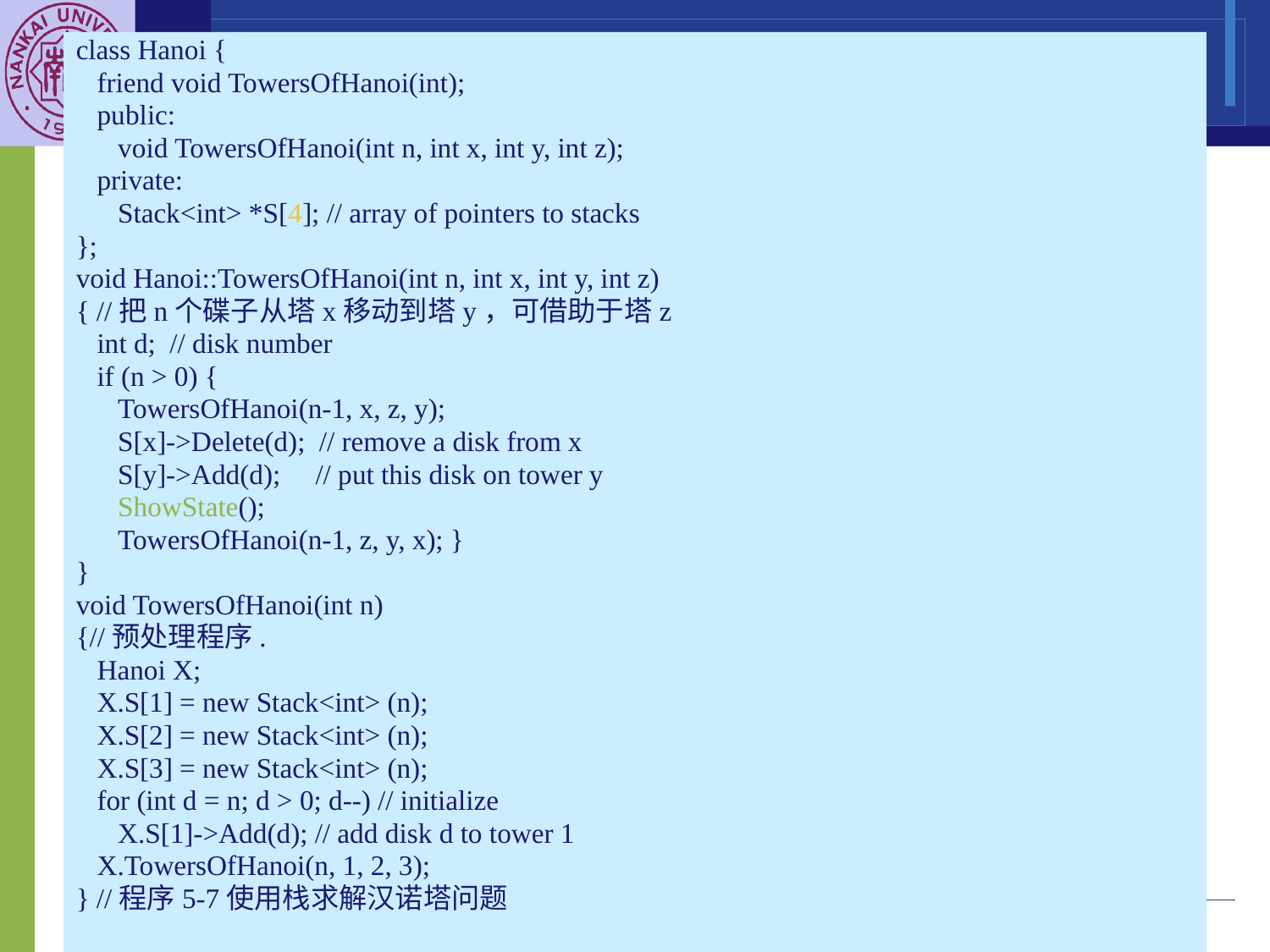

class Hanoi {
   friend void TowersOfHanoi(int);
   public:
      void TowersOfHanoi(int n, int x, int y, int z);
   private:
      Stack<int> *S[4]; // array of pointers to stacks
};
void Hanoi::TowersOfHanoi(int n, int x, int y, int z)
{ //把n个碟子从塔x移动到塔y，可借助于塔z
   int d;  // disk number
   if (n > 0) {
      TowersOfHanoi(n-1, x, z, y);
      S[x]->Delete(d);  // remove a disk from x
      S[y]->Add(d);     // put this disk on tower y
      ShowState();
      TowersOfHanoi(n-1, z, y, x); }
}
void TowersOfHanoi(int n)
{//预处理程序.
   Hanoi X;
   X.S[1] = new Stack<int> (n);
   X.S[2] = new Stack<int> (n);
   X.S[3] = new Stack<int> (n);
   for (int d = n; d > 0; d--) // initialize
      X.S[1]->Add(d); // add disk d to tower 1
   X.TowersOfHanoi(n, 1, 2, 3);
} //程序5-7使用栈求解汉诺塔问题
# 5.4.2 汉诺塔
27